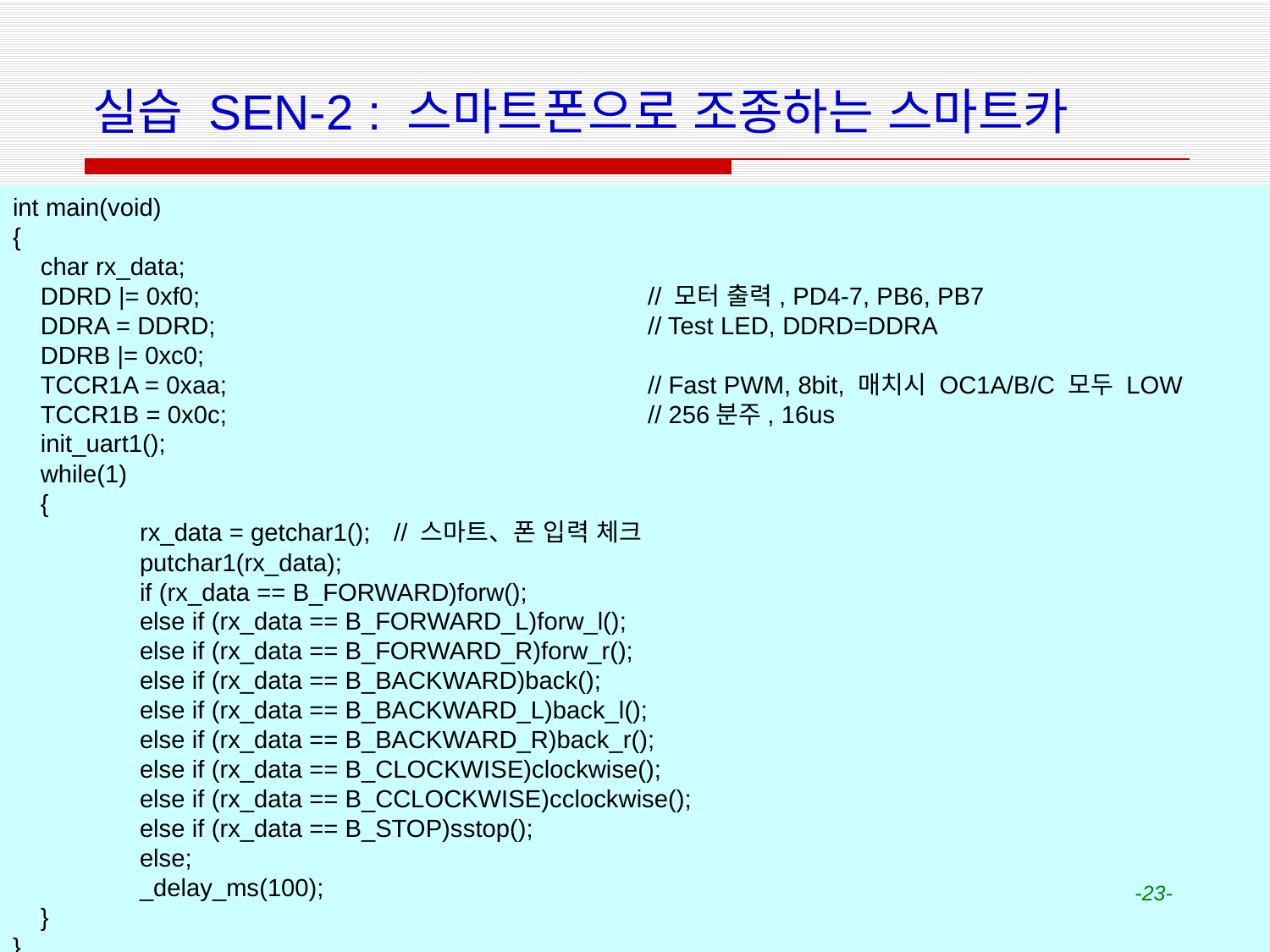

# 실습 SEN-2 : 스마트폰으로 조종하는 스마트카
int main(void)
{
    char rx_data;
    DDRD |= 0xf0;				// 모터 출력, PD4-7, PB6, PB7
    DDRA = DDRD;				// Test LED, DDRD=DDRA
    DDRB |= 0xc0;
    TCCR1A = 0xaa;				// Fast PWM, 8bit, 매치시 OC1A/B/C 모두 LOW
    TCCR1B = 0x0c;				// 256분주, 16us
    init_uart1();
    while(1)
    {
	rx_data = getchar1();	// 스마트、폰 입력 체크
	putchar1(rx_data);
	if (rx_data == B_FORWARD)forw();
	else if (rx_data == B_FORWARD_L)forw_l();
	else if (rx_data == B_FORWARD_R)forw_r();
	else if (rx_data == B_BACKWARD)back();
	else if (rx_data == B_BACKWARD_L)back_l();
	else if (rx_data == B_BACKWARD_R)back_r();
	else if (rx_data == B_CLOCKWISE)clockwise();
	else if (rx_data == B_CCLOCKWISE)cclockwise();
	else if (rx_data == B_STOP)sstop();
	else;
	_delay_ms(100);
    }
}
구현 프로그램
-23-